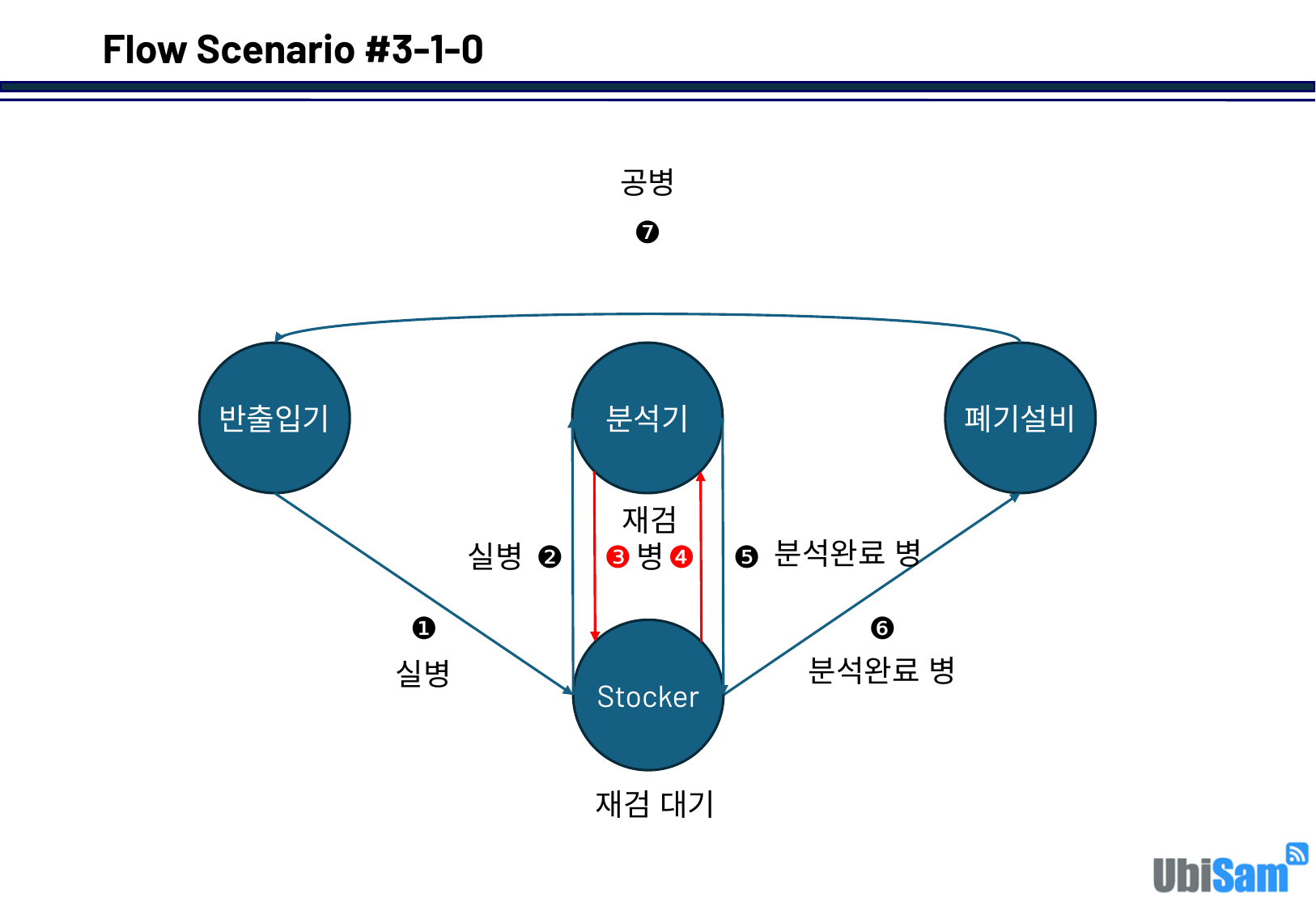

# Flow Scenario #3-1-0
공병
❼
반출입기
분석기
폐기설비
재검
병
분석완료 병
실병
❷
❸
❹
❺
❶
❻
Stocker
분석완료 병
실병
재검 대기